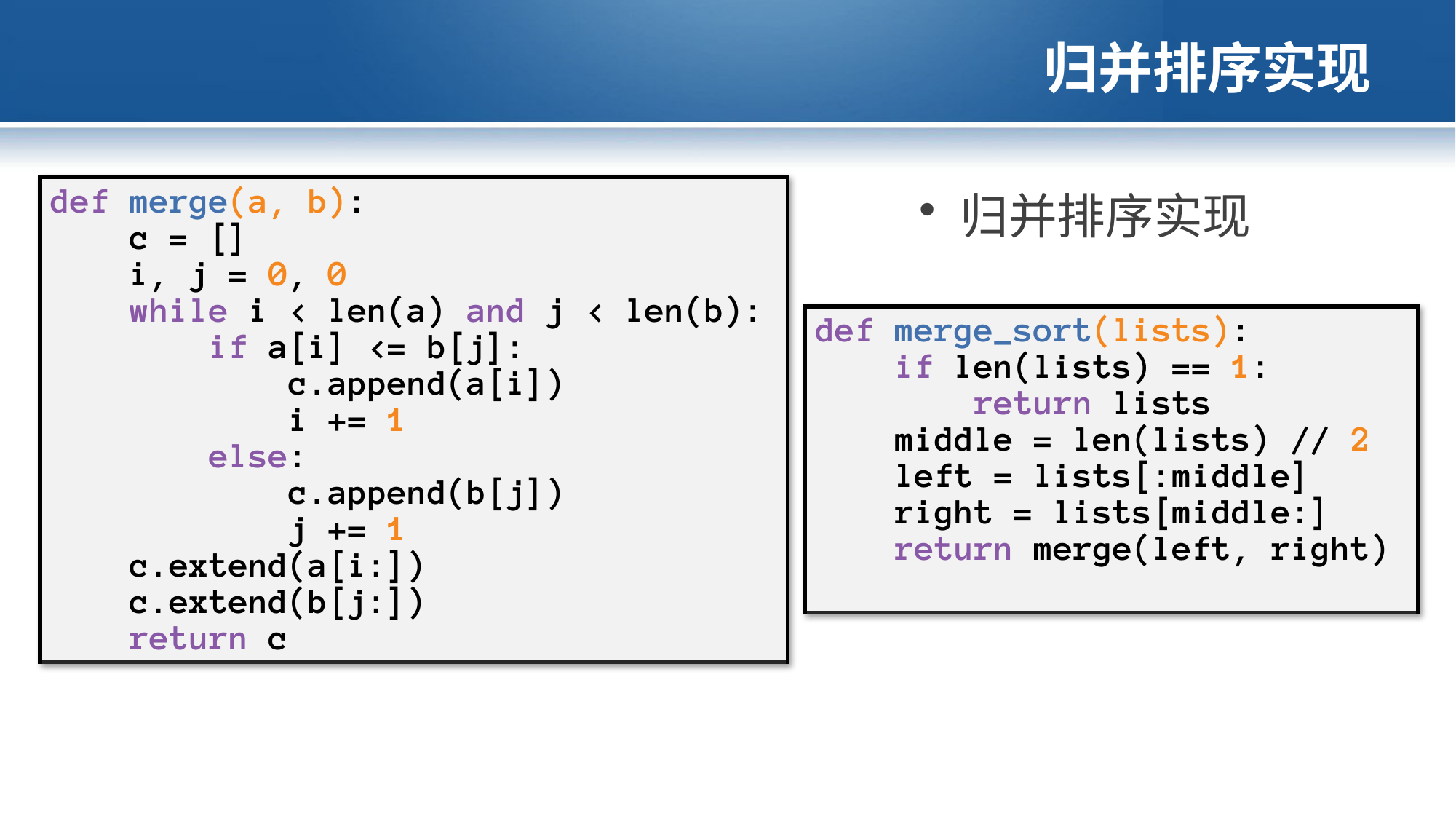

# 归并排序实现
归并排序实现
| def merge(a, b): c = [] i, j = 0, 0 while i < len(a) and j < len(b): if a[i] <= b[j]: c.append(a[i]) i += 1 else: c.append(b[j]) j += 1 c.extend(a[i:]) c.extend(b[j:]) return c |
| --- |
| def merge\_sort(lists): if len(lists) == 1: return lists middle = len(lists) // 2 left = lists[:middle] right = lists[middle:] return merge(left, right) |
| --- |